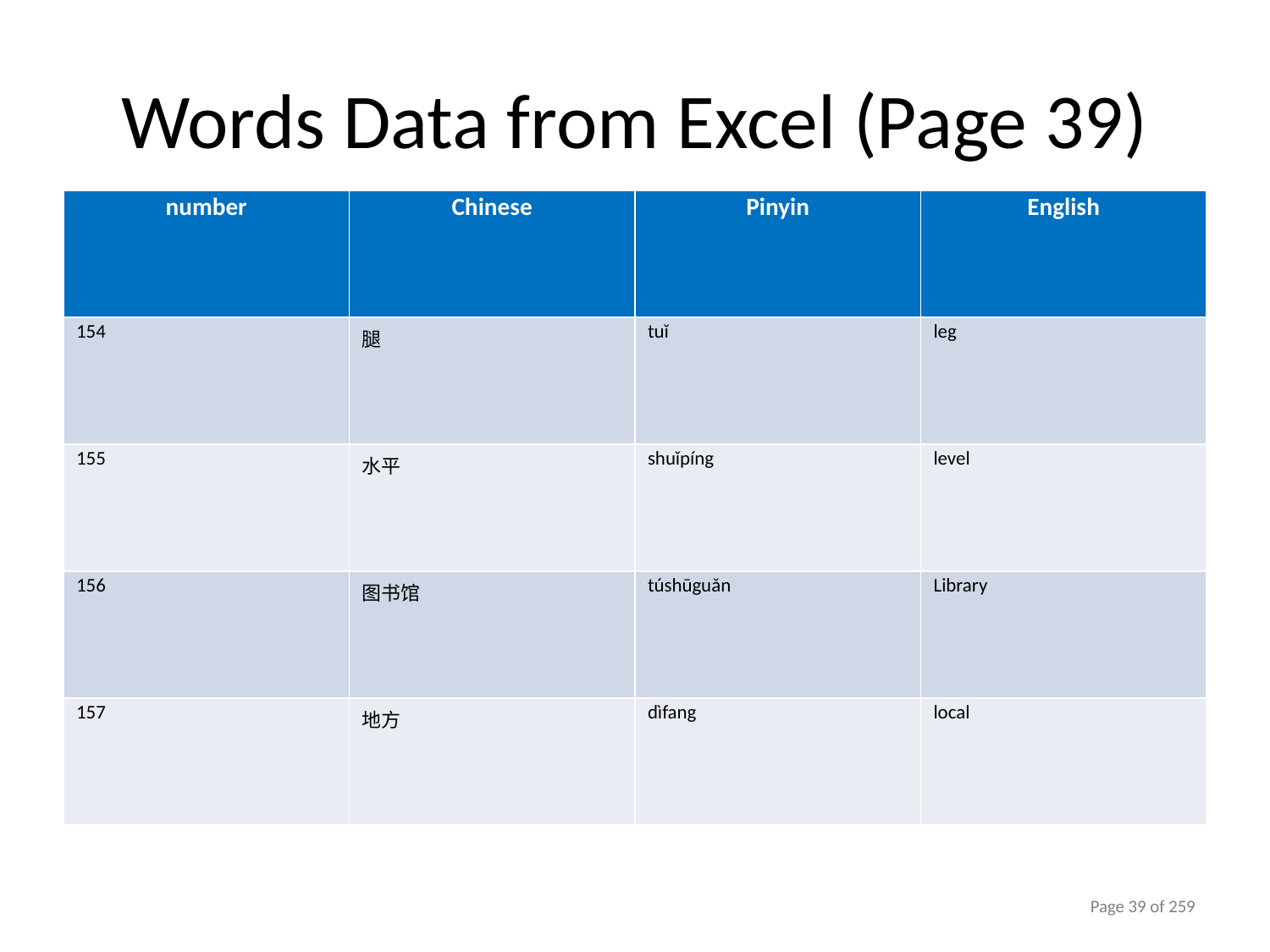

# Words Data from Excel (Page 39)
| number | Chinese | Pinyin | English |
| --- | --- | --- | --- |
| 154 | 腿 | tuǐ | leg |
| 155 | 水平 | shuǐpíng | level |
| 156 | 图书馆 | túshūguǎn | Library |
| 157 | 地方 | dìfang | local |

Page 39 of 259